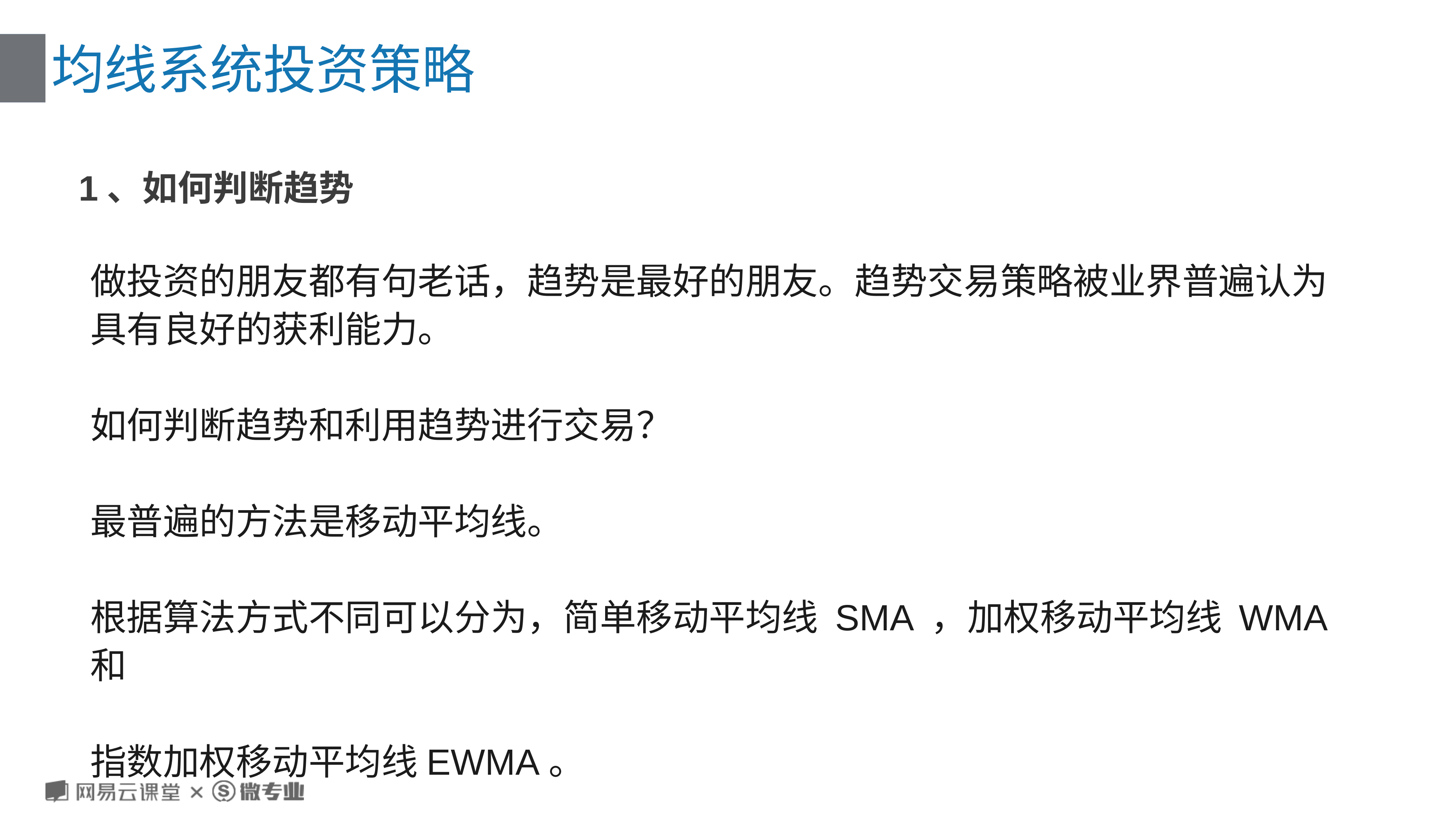

# 均线系统投资策略
1、如何判断趋势

做投资的朋友都有句老话，趋势是最好的朋友。趋势交易策略被业界普遍认为
具有良好的获利能力。

如何判断趋势和利用趋势进行交易？

最普遍的方法是移动平均线。

根据算法方式不同可以分为，简单移动平均线 SMA ，加权移动平均线 WMA和

指数加权移动平均线EWMA。